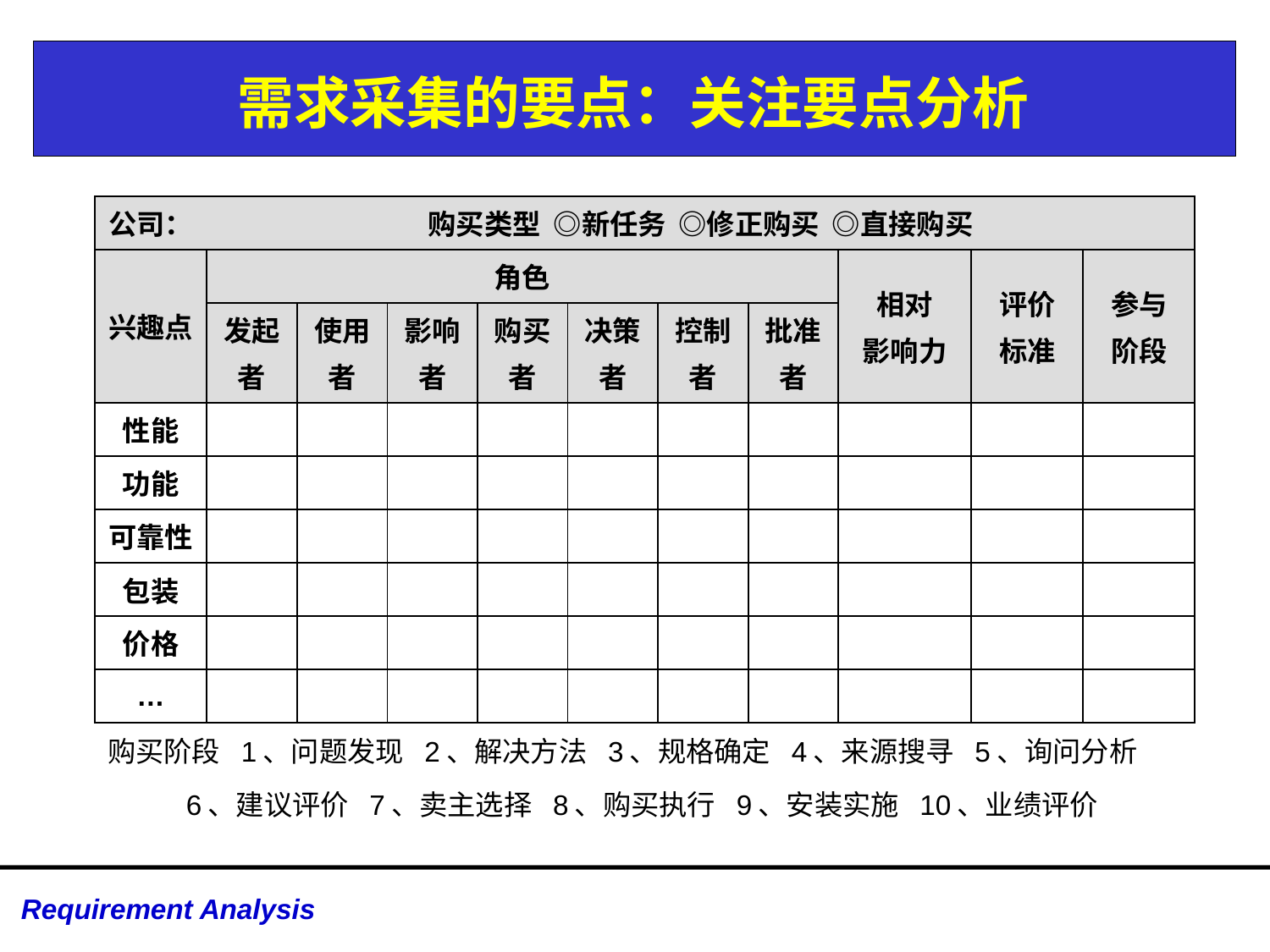

需求采集的要点：关注要点分析
| 公司： | 购买类型 ◎新任务 ◎修正购买 ◎直接购买 |  |  |  |  |  |  |  |  |  |
| --- | --- | --- | --- | --- | --- | --- | --- | --- | --- | --- |
| 兴趣点 | 角色 |  |  |  |  |  |  | 相对 影响力 | 评价 标准 | 参与 阶段 |
|  | 发起 者 | 使用 者 | 影响 者 | 购买 者 | 决策 者 | 控制 者 | 批准 者 |  |  |  |
| 性能 |  |  |  |  |  |  |  |  |  |  |
| 功能 |  |  |  |  |  |  |  |  |  |  |
| 可靠性 |  |  |  |  |  |  |  |  |  |  |
| 包装 |  |  |  |  |  |  |  |  |  |  |
| 价格 |  |  |  |  |  |  |  |  |  |  |
| … |  |  |  |  |  |  |  |  |  |  |
| 购买阶段 1、问题发现 2、解决方法 3、规格确定 4、来源搜寻 5、询问分析 |  |  |  |  |  |  |  |  |  |  |
| 6、建议评价 7、卖主选择 8、购买执行 9、安装实施 10、业绩评价 |  |  |  |  |  |  |  |  |  |  |